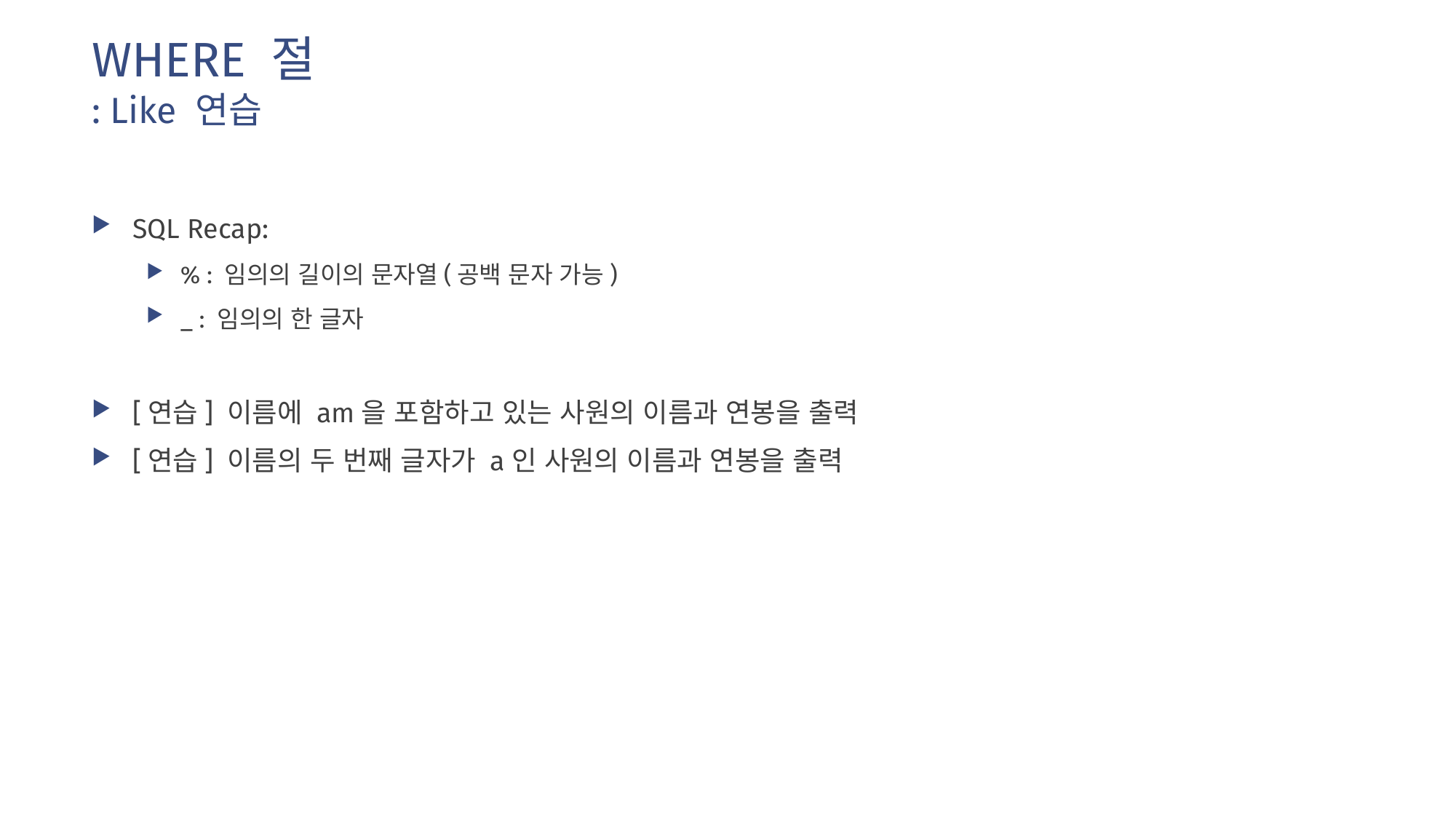

# WHERE 절 : Like 연습

SQL Recap:
% : 임의의 길이의 문자열(공백 문자 가능)
_ : 임의의 한 글자

[연습] 이름에 am을 포함하고 있는 사원의 이름과 연봉을 출력
[연습] 이름의 두 번째 글자가 a인 사원의 이름과 연봉을 출력